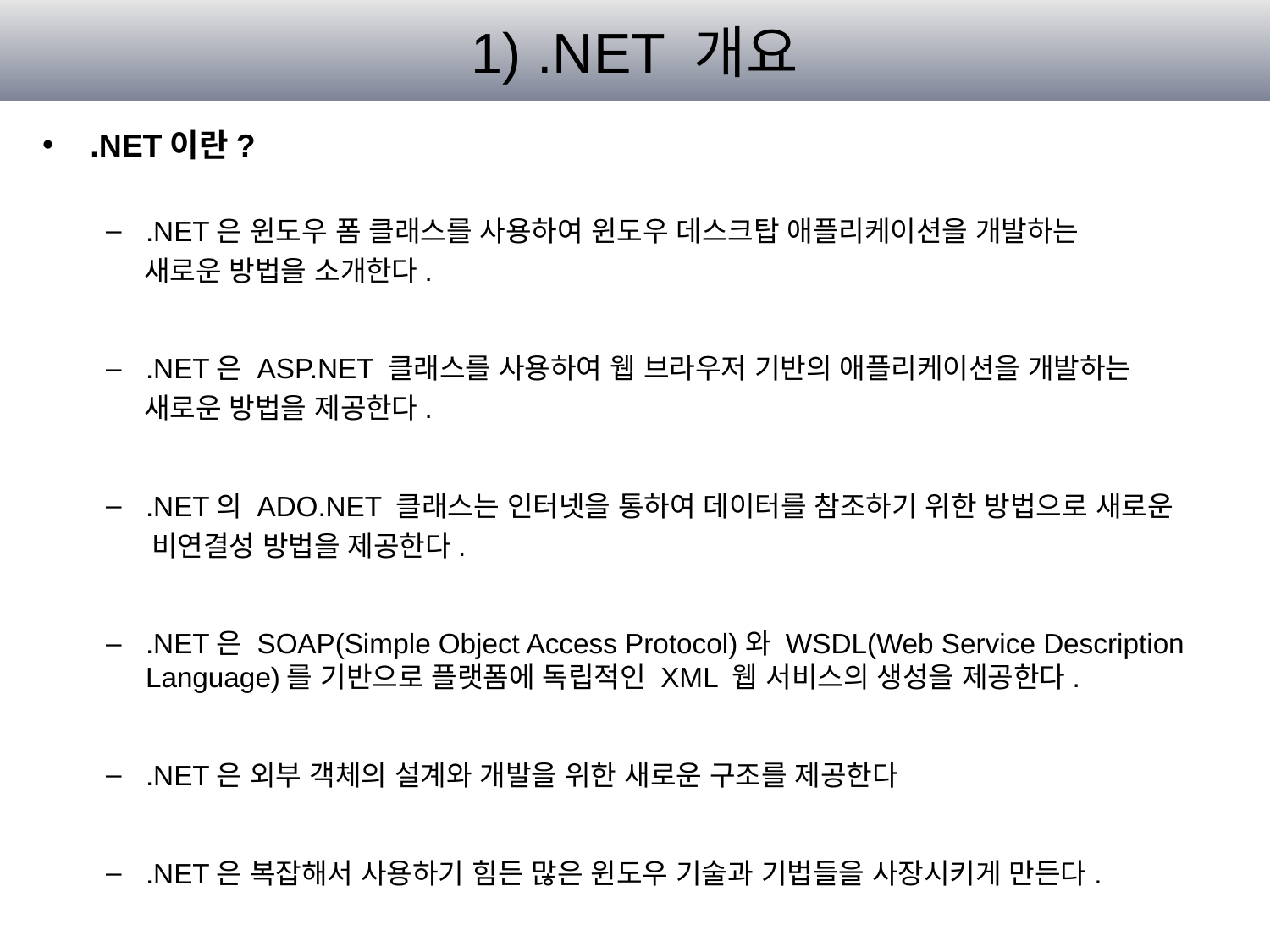

# 1) .NET 개요
.NET이란?

.NET은 윈도우 폼 클래스를 사용하여 윈도우 데스크탑 애플리케이션을 개발하는
    새로운 방법을 소개한다.

.NET은 ASP.NET 클래스를 사용하여 웹 브라우저 기반의 애플리케이션을 개발하는
    새로운 방법을 제공한다.

.NET의 ADO.NET 클래스는 인터넷을 통하여 데이터를 참조하기 위한 방법으로 새로운
     비연결성 방법을 제공한다.

.NET은 SOAP(Simple Object Access Protocol)와 WSDL(Web Service Description Language)를 기반으로 플랫폼에 독립적인 XML 웹 서비스의 생성을 제공한다.

.NET은 외부 객체의 설계와 개발을 위한 새로운 구조를 제공한다

.NET은 복잡해서 사용하기 힘든 많은 윈도우 기술과 기법들을 사장시키게 만든다.